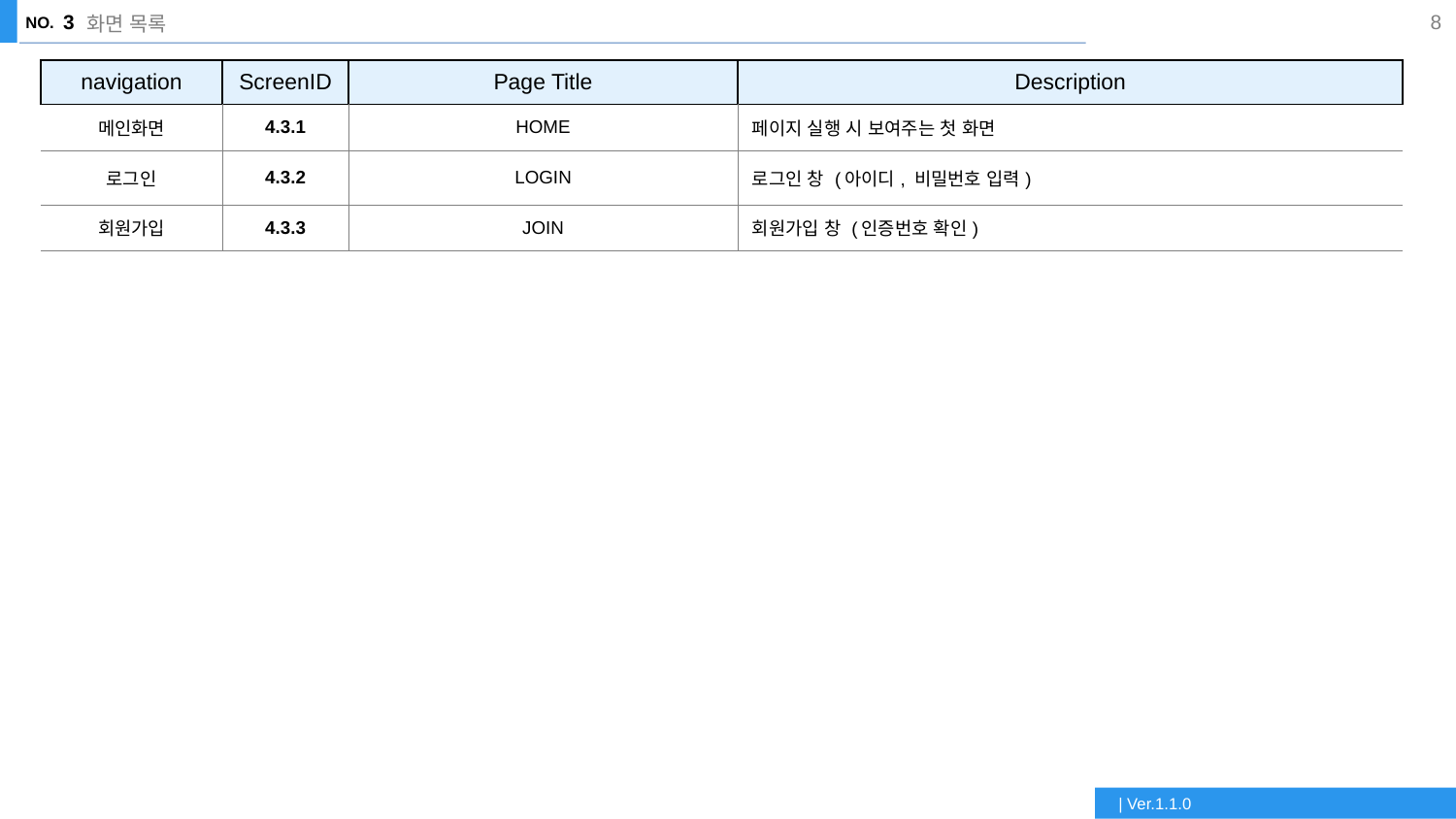

8
3
# 화면 목록
| navigation | ScreenID | Page Title | Description |
| --- | --- | --- | --- |
| 메인화면 | 4.3.1 | HOME | 페이지 실행 시 보여주는 첫 화면 |
| 로그인 | 4.3.2 | LOGIN | 로그인 창 (아이디, 비밀번호 입력) |
| 회원가입 | 4.3.3 | JOIN | 회원가입 창 (인증번호 확인) |